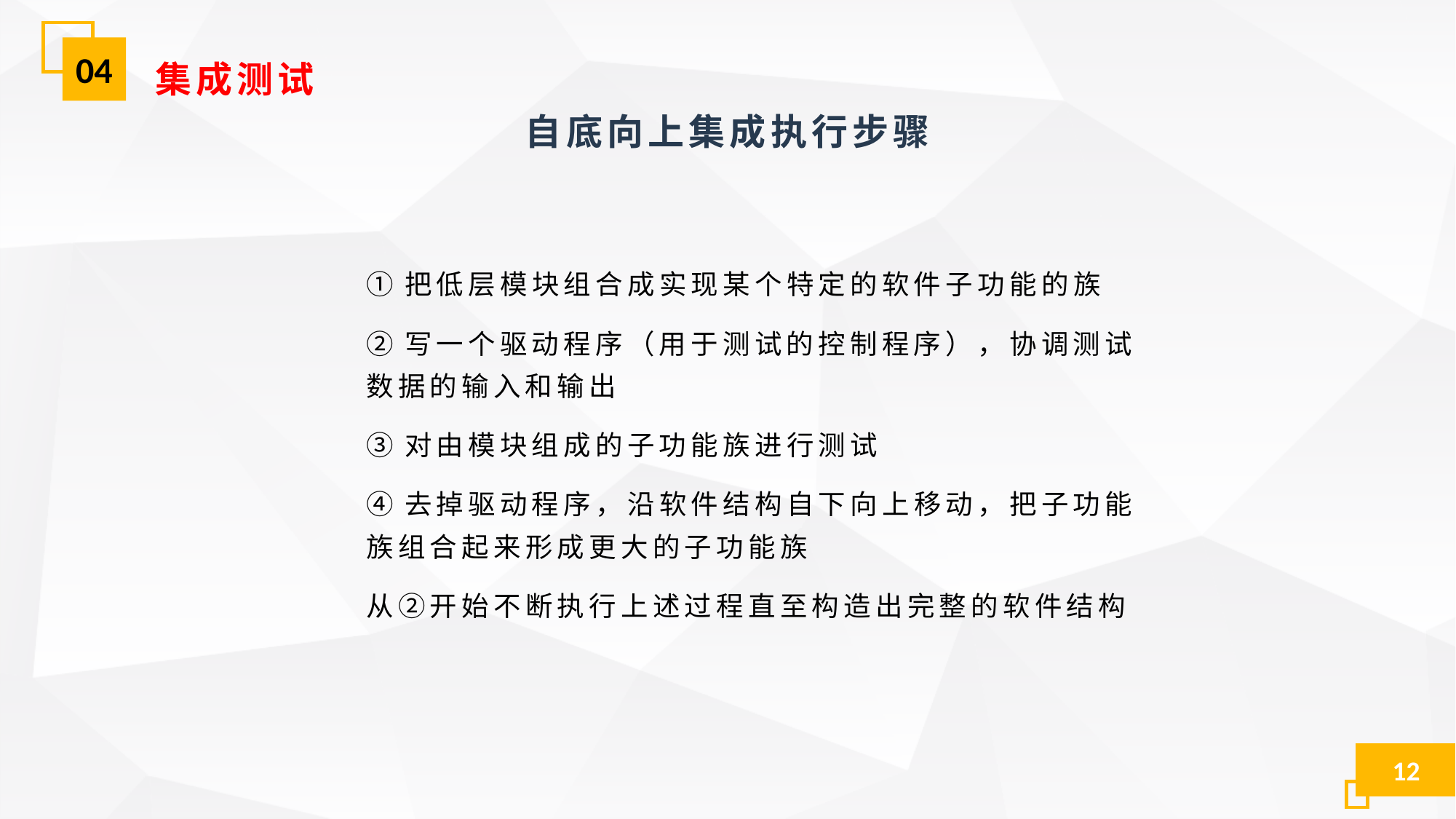

04
集成测试
自底向上集成执行步骤
①把低层模块组合成实现某个特定的软件子功能的族
②写一个驱动程序（用于测试的控制程序），协调测试数据的输入和输出
③对由模块组成的子功能族进行测试
④去掉驱动程序，沿软件结构自下向上移动，把子功能族组合起来形成更大的子功能族
从②开始不断执行上述过程直至构造出完整的软件结构
12